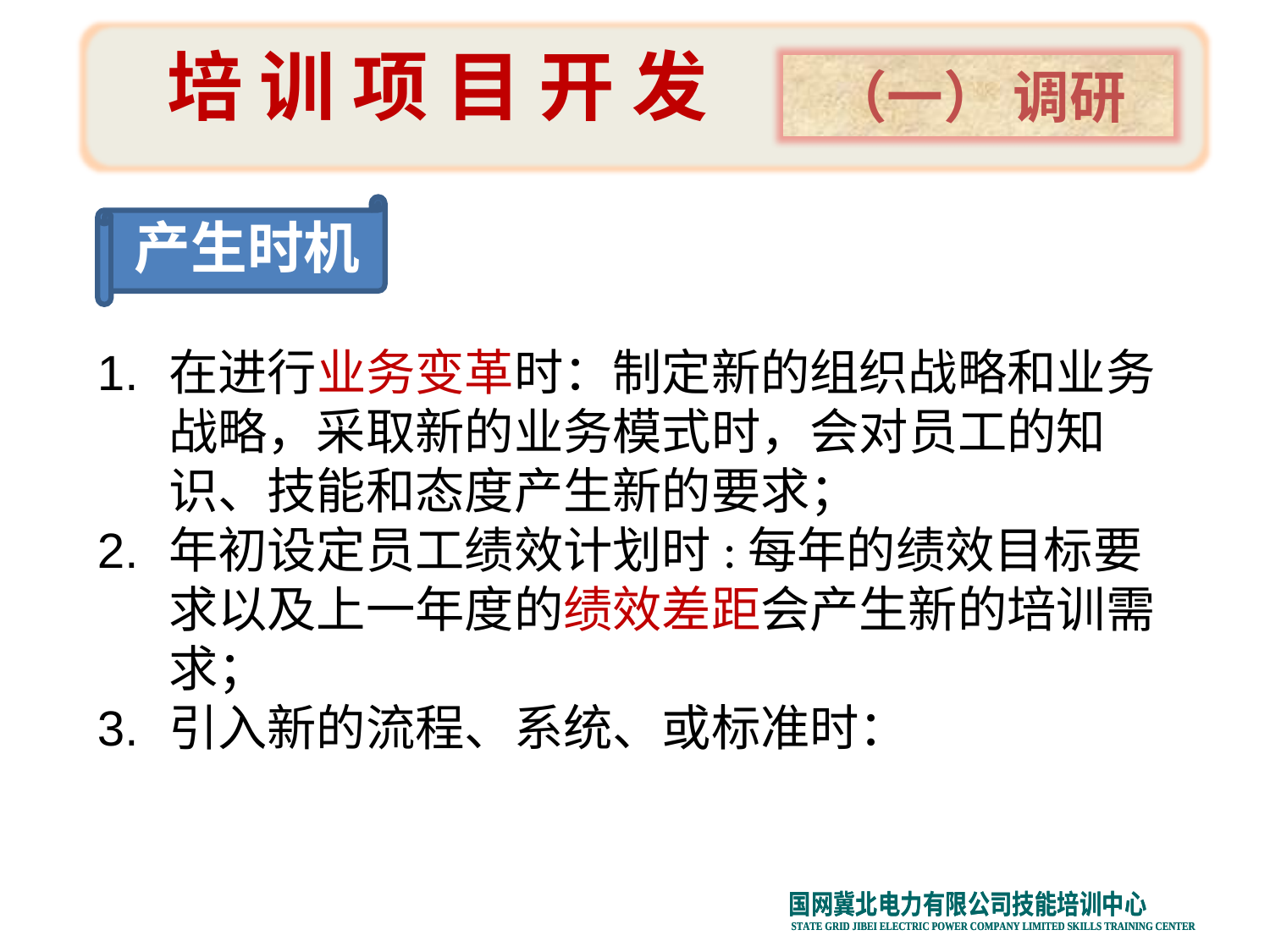

培 训 项 目 开 发
（一） 调研

 产生时机
在进行业务变革时：制定新的组织战略和业务战略，采取新的业务模式时，会对员工的知识、技能和态度产生新的要求；
年初设定员工绩效计划时:每年的绩效目标要求以及上一年度的绩效差距会产生新的培训需求；
引入新的流程、系统、或标准时：